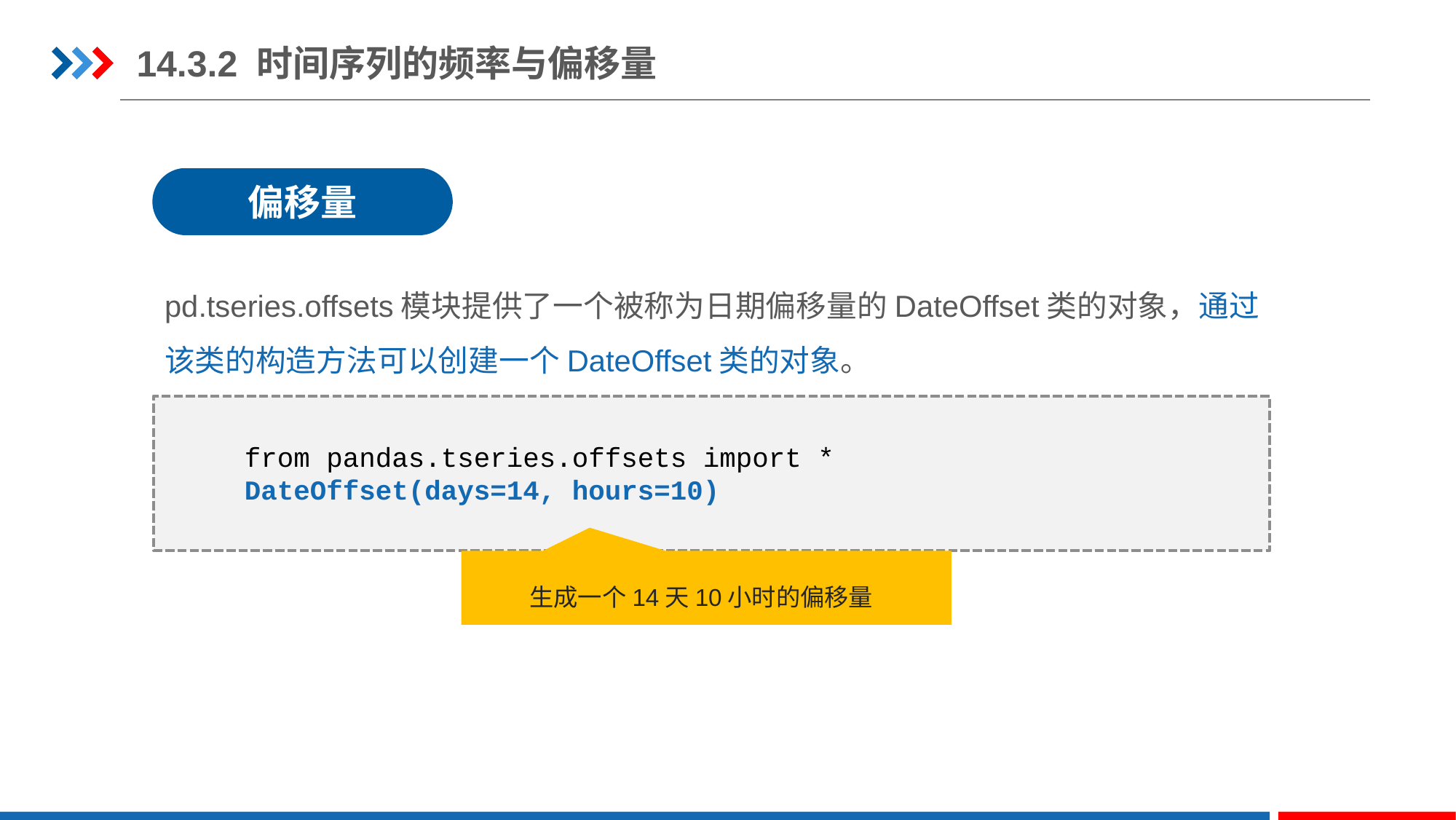

14.3.2 时间序列的频率与偏移量
偏移量
pd.tseries.offsets模块提供了一个被称为日期偏移量的DateOffset类的对象，通过该类的构造方法可以创建一个DateOffset类的对象。

from pandas.tseries.offsets import *
DateOffset(days=14, hours=10)

生成一个14天10小时的偏移量